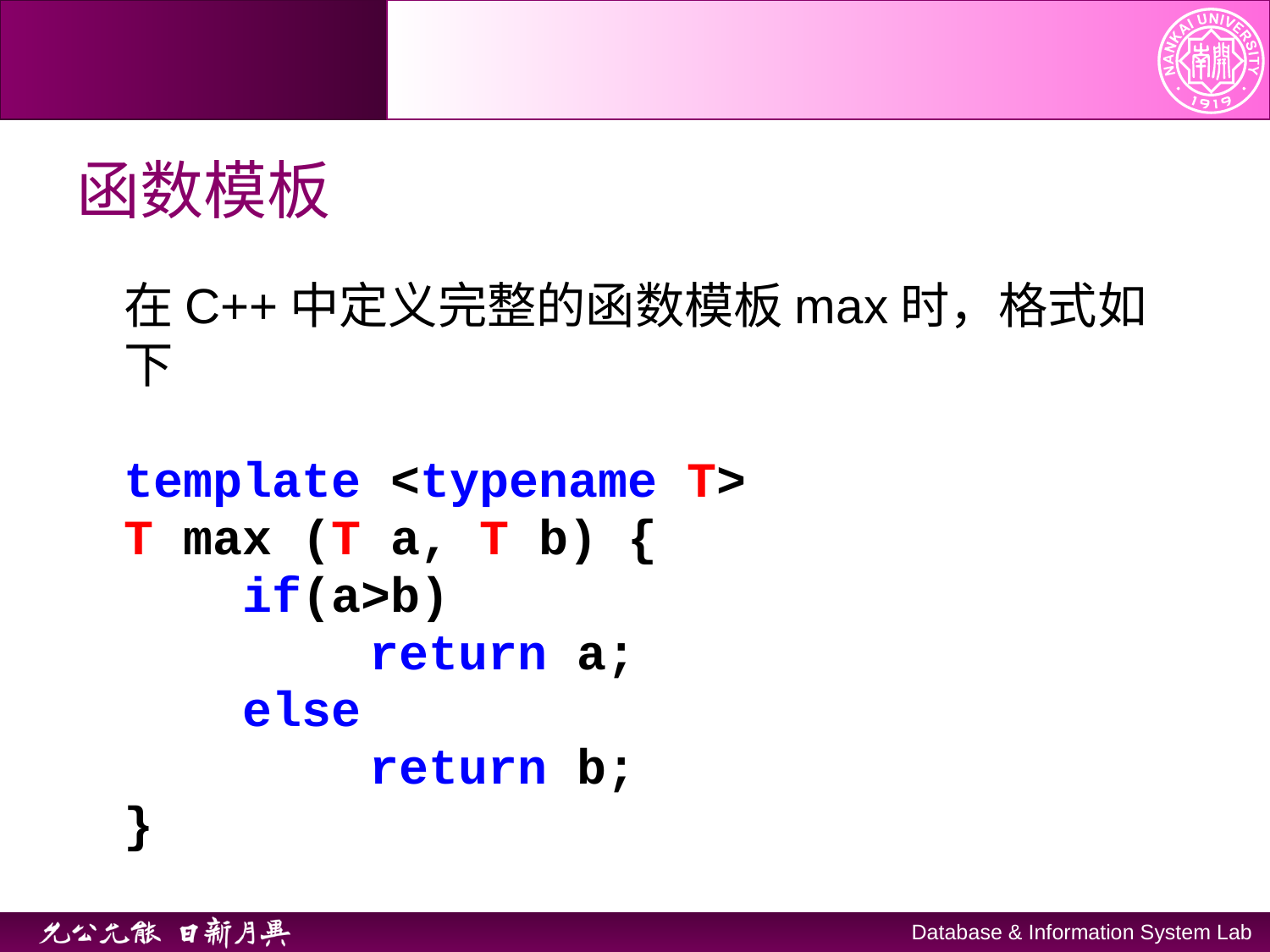

# 函数模板
在C++中定义完整的函数模板max时，格式如下

	template <typename T>
	T max (T a, T b) {
	    if(a>b)
		    return a;
	    else
		    return b;
	}